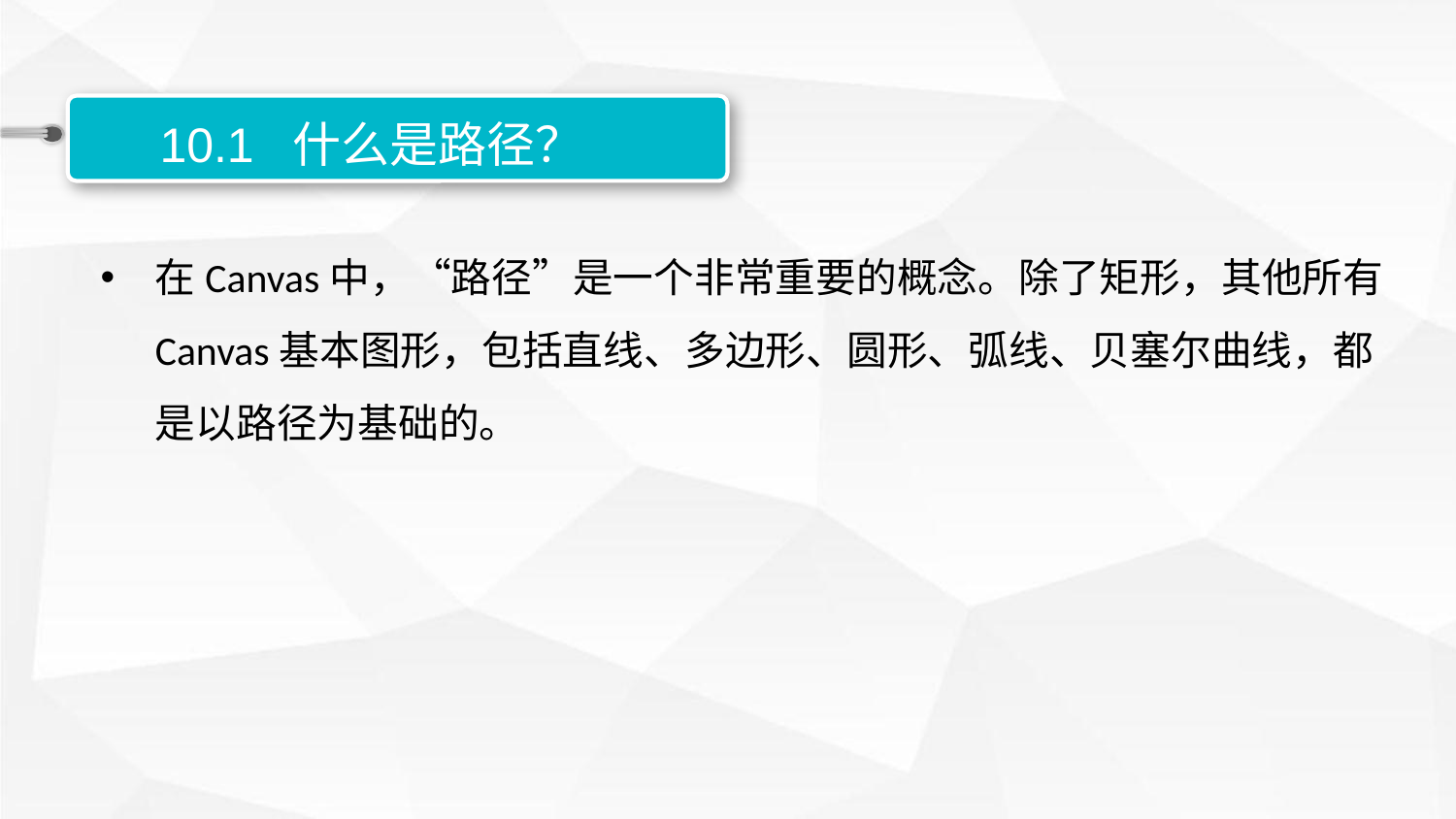

10.1  什么是路径？

在Canvas中，“路径”是一个非常重要的概念。除了矩形，其他所有Canvas基本图形，包括直线、多边形、圆形、弧线、贝塞尔曲线，都是以路径为基础的。